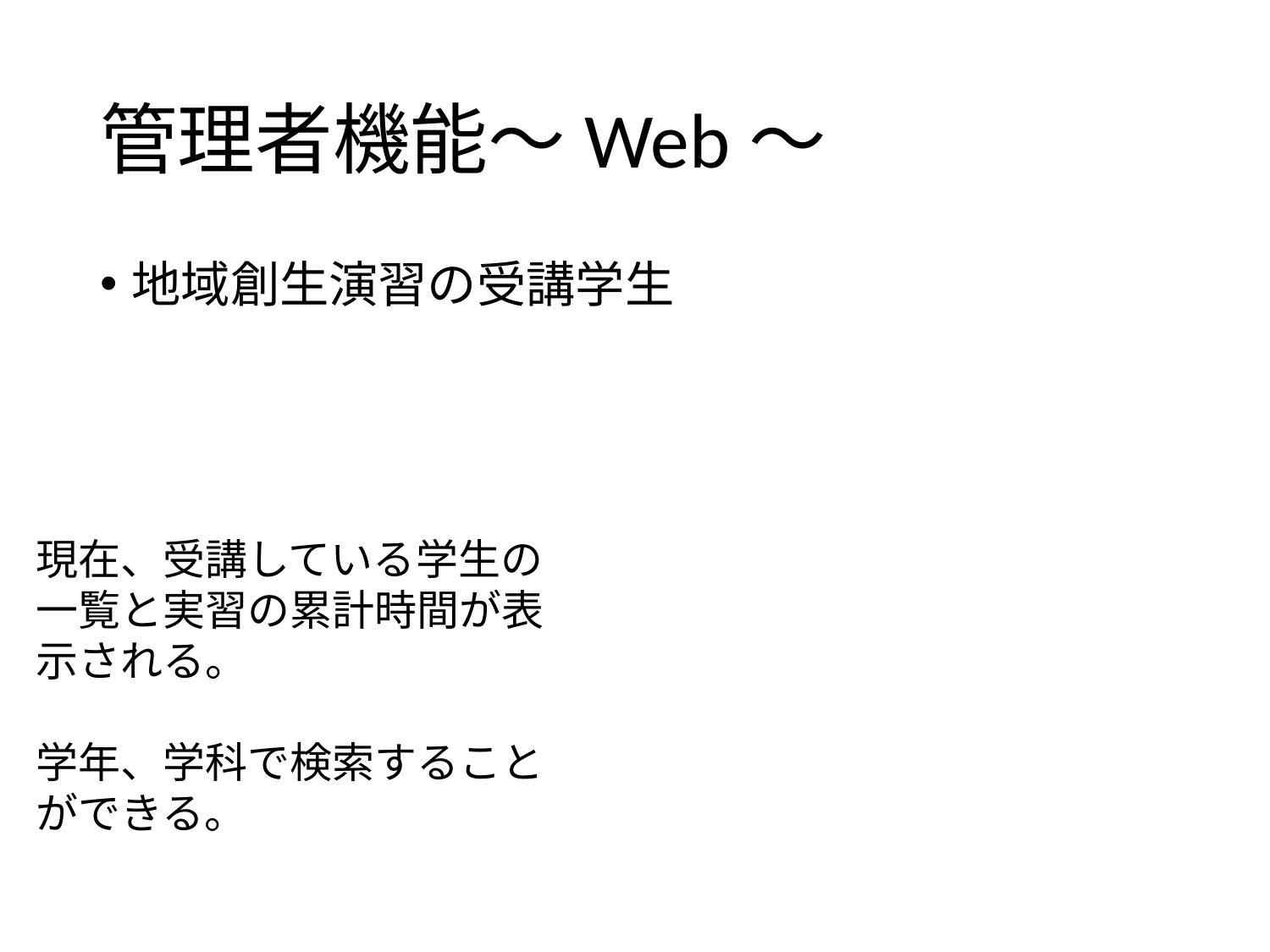

# 管理者機能～Web～
地域創生演習の受講学生
現在、受講している学生の一覧と実習の累計時間が表示される。

学年、学科で検索することができる。